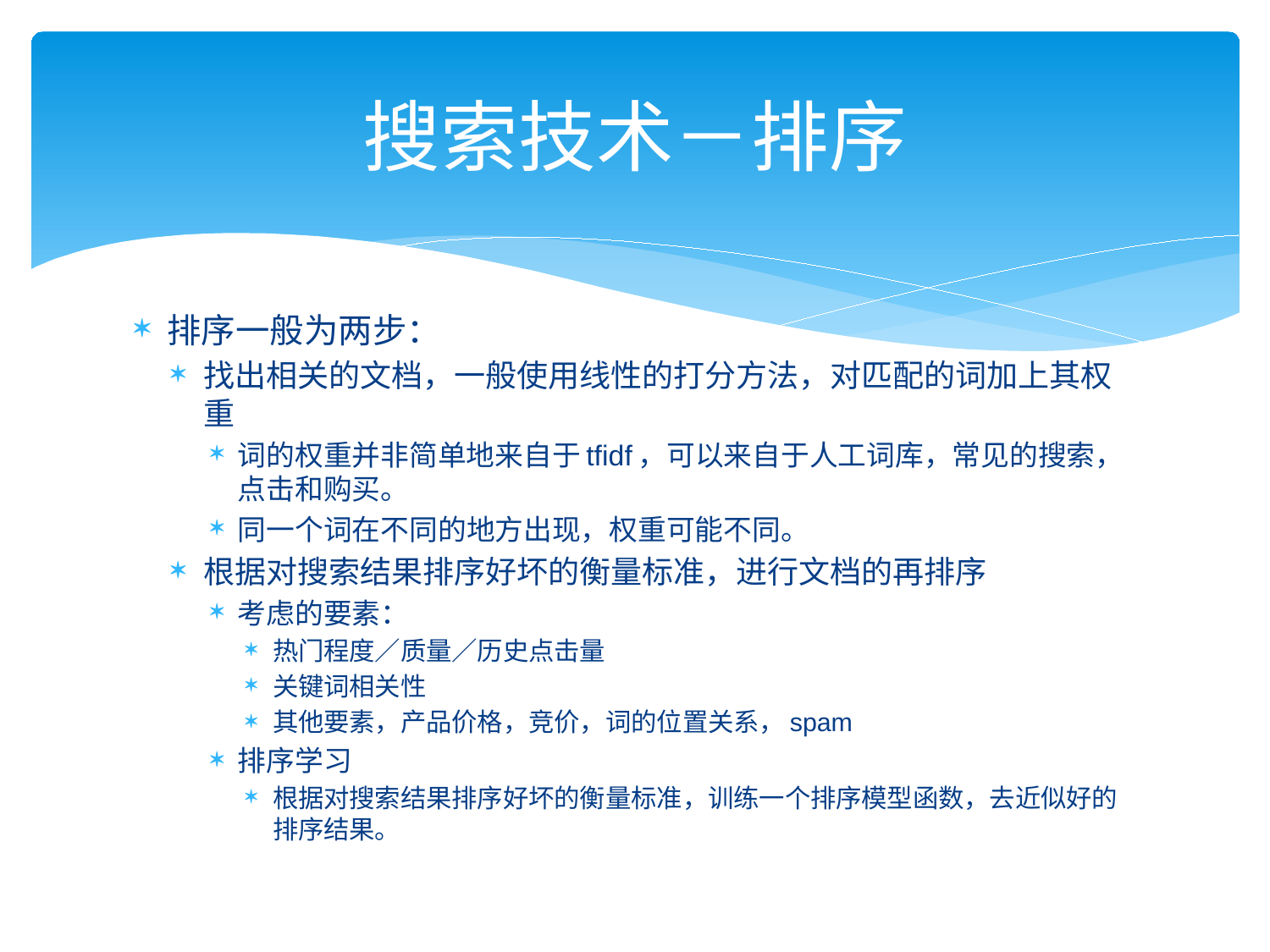

# 搜索技术－排序
排序一般为两步：
找出相关的文档，一般使用线性的打分方法，对匹配的词加上其权重
词的权重并非简单地来自于tfidf，可以来自于人工词库，常见的搜索，点击和购买。
同一个词在不同的地方出现，权重可能不同。
根据对搜索结果排序好坏的衡量标准，进行文档的再排序
考虑的要素：
热门程度／质量／历史点击量
关键词相关性
其他要素，产品价格，竞价，词的位置关系，spam
排序学习
根据对搜索结果排序好坏的衡量标准，训练一个排序模型函数，去近似好的排序结果。